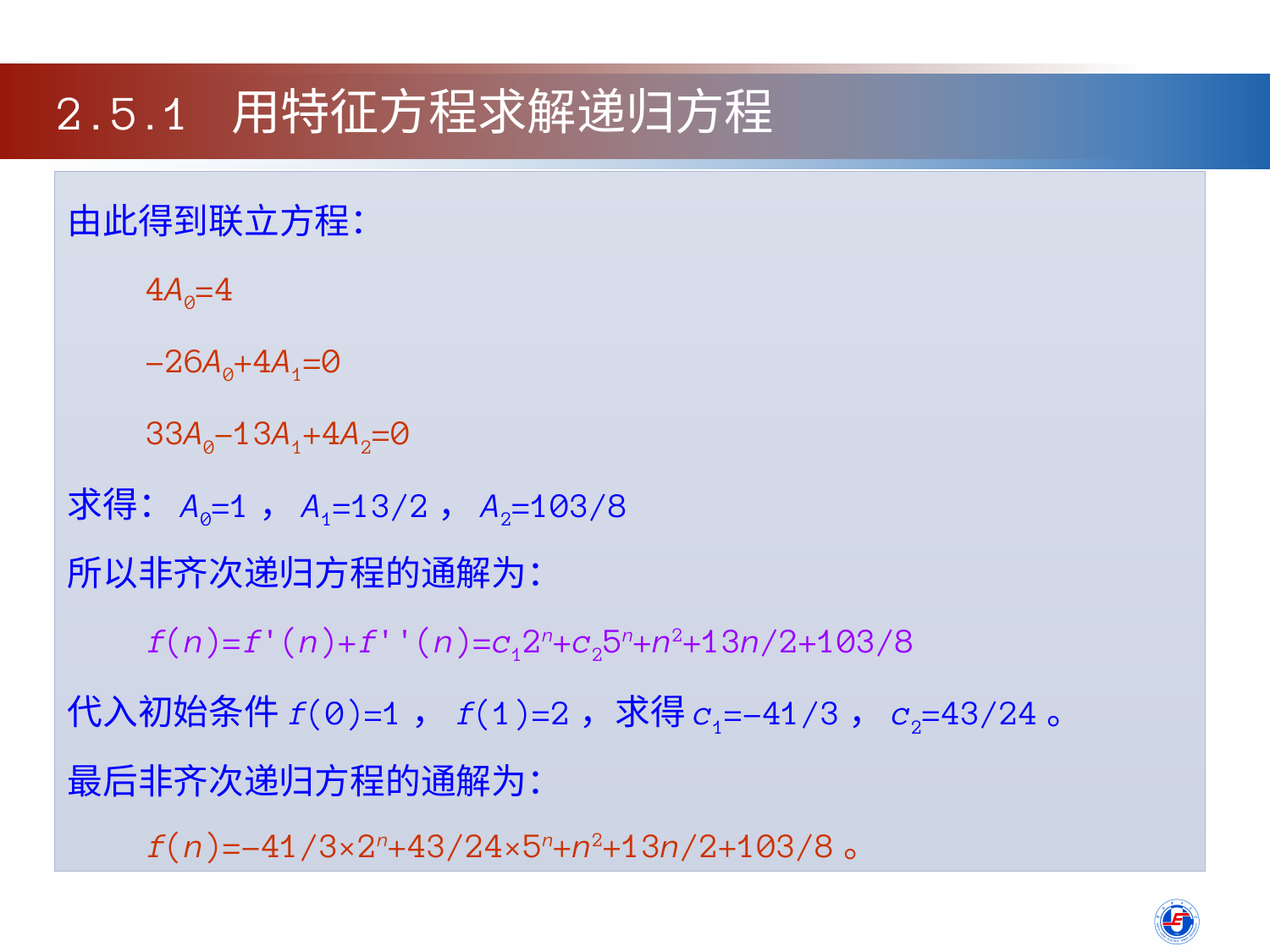

2.5.1 用特征方程求解递归方程
由此得到联立方程：
　　4A0=4
　　-26A0+4A1=0
　　33A0-13A1+4A2=0
求得：A0=1，A1=13/2，A2=103/8
所以非齐次递归方程的通解为：
　　f(n)=f'(n)+f''(n)=c12n+c25n+n2+13n/2+103/8
代入初始条件f(0)=1，f(1)=2，求得c1=-41/3，c2=43/24。
最后非齐次递归方程的通解为：
　　f(n)=-41/3×2n+43/24×5n+n2+13n/2+103/8。